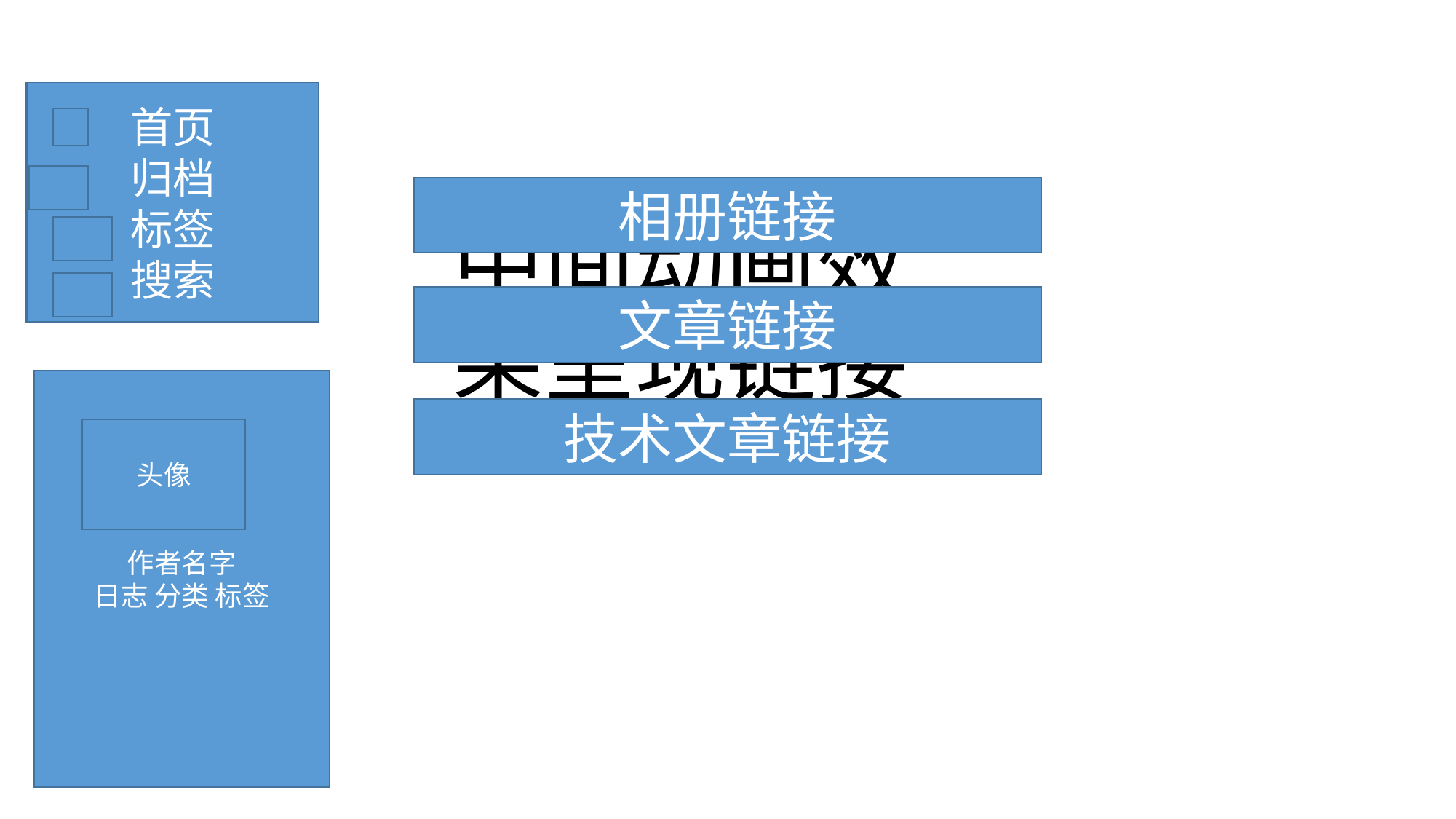

首页
归档
标签
搜索

# 中间动画效果呈现链接

相册链接

文章链接

作者名字
日志 分类 标签

技术文章链接
头像